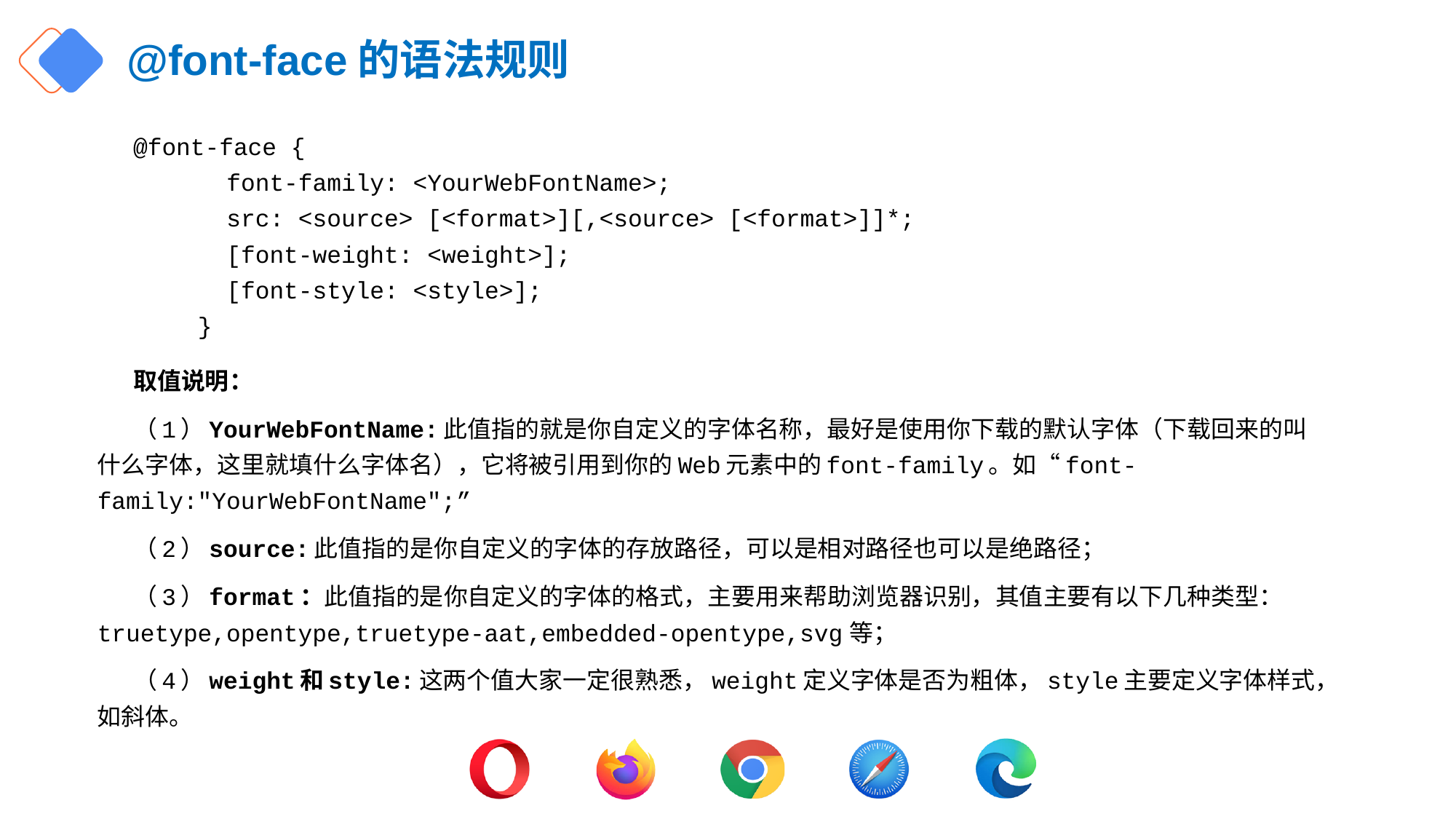

# @font-face的语法规则
@font-face {
	   font-family: <YourWebFontName>;
	   src: <source> [<format>][,<source> [<format>]]*;
	   [font-weight: <weight>];
	   [font-style: <style>];
	 }
取值说明：
（1）YourWebFontName:此值指的就是你自定义的字体名称，最好是使用你下载的默认字体（下载回来的叫什么字体，这里就填什么字体名），它将被引用到你的Web元素中的font-family。如“font-family:"YourWebFontName";”
（2）source:此值指的是你自定义的字体的存放路径，可以是相对路径也可以是绝路径；
（3）format：此值指的是你自定义的字体的格式，主要用来帮助浏览器识别，其值主要有以下几种类型：truetype,opentype,truetype-aat,embedded-opentype,svg等；
（4）weight和style:这两个值大家一定很熟悉，weight定义字体是否为粗体，style主要定义字体样式，如斜体。